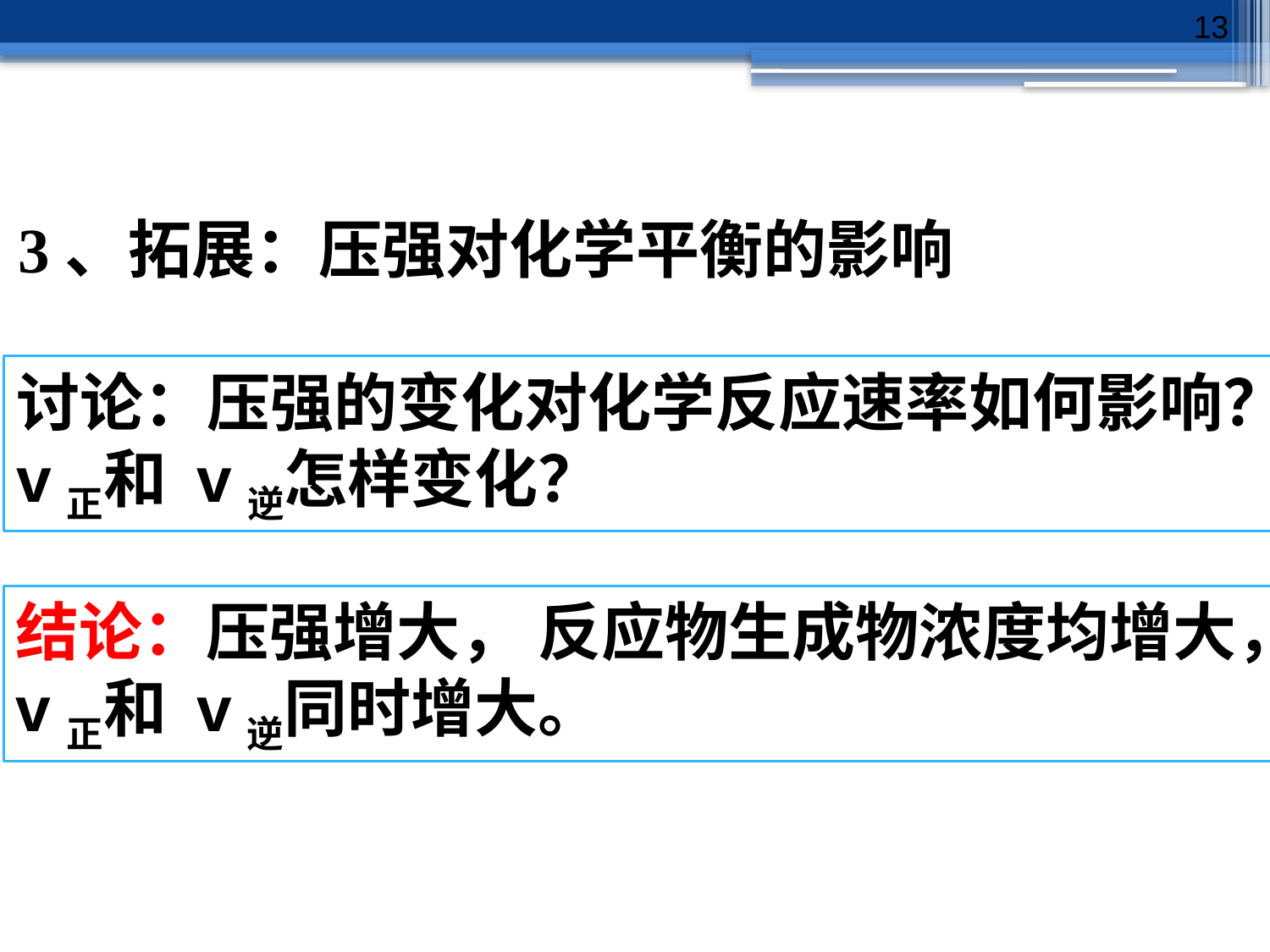

13
3、拓展：压强对化学平衡的影响
讨论：压强的变化对化学反应速率如何影响？
v正和 v逆怎样变化？
结论：压强增大， 反应物生成物浓度均增大，v正和 v逆同时增大。